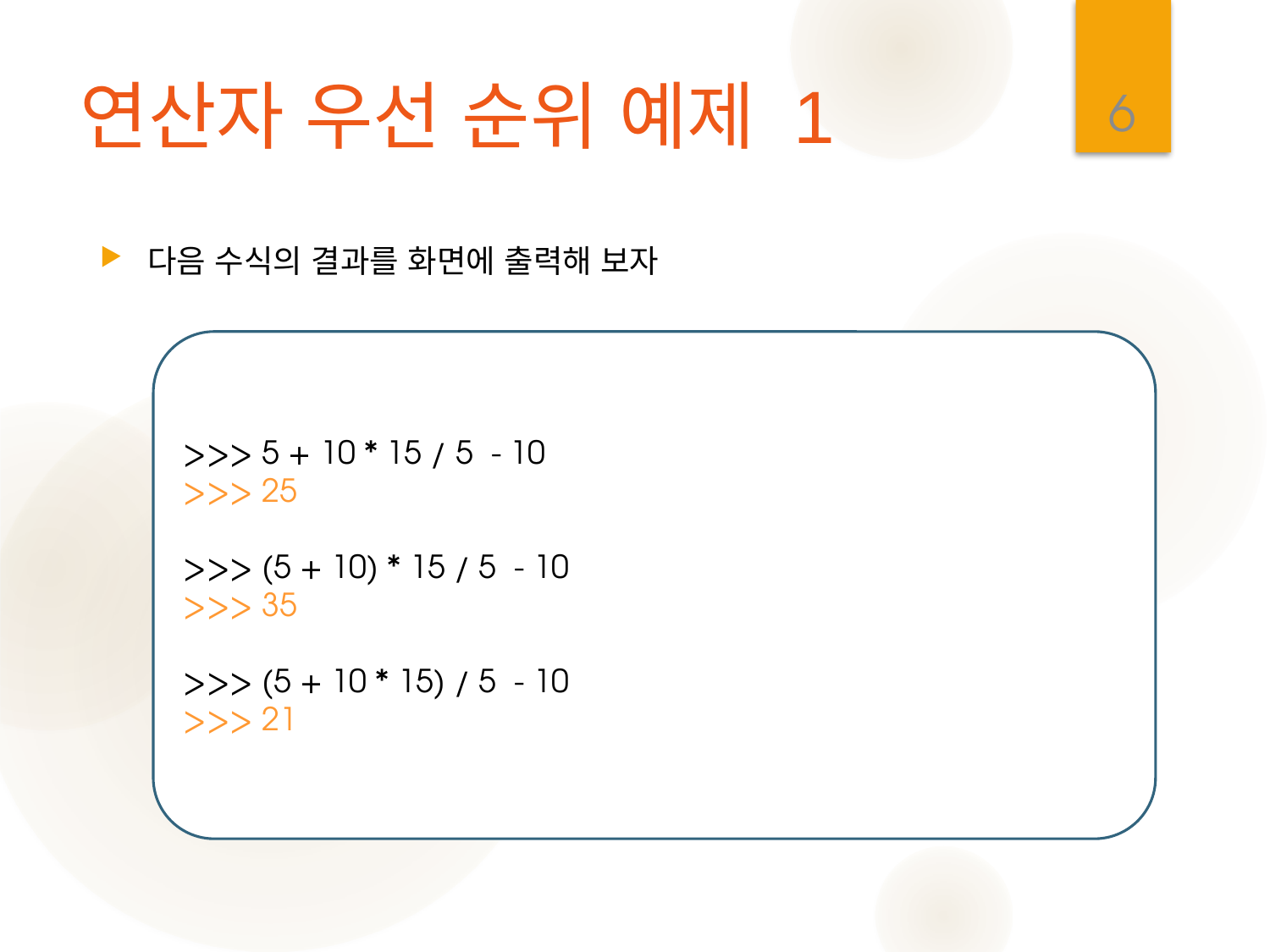

6
# 연산자 우선 순위 예제 1
다음 수식의 결과를 화면에 출력해 보자

>>> 5 + 10 * 15 / 5  - 10
>>> 25

>>> (5 + 10) * 15 / 5  - 10
>>> 35

>>> (5 + 10 * 15) / 5  - 10
>>> 21